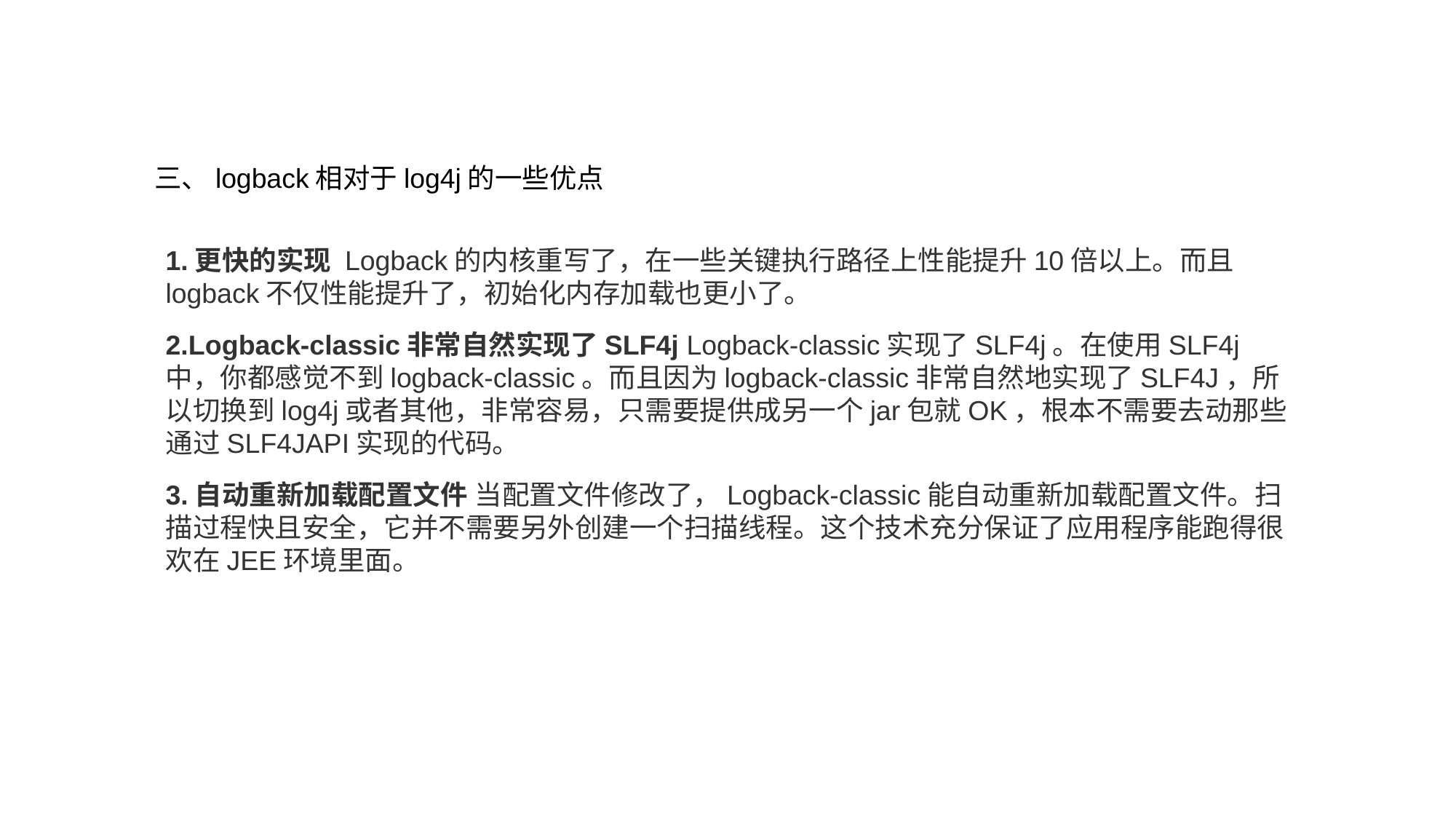

三、logback相对于log4j的一些优点
1.更快的实现 Logback的内核重写了，在一些关键执行路径上性能提升10倍以上。而且logback不仅性能提升了，初始化内存加载也更小了。

2.Logback-classic非常自然实现了SLF4j Logback-classic实现了SLF4j。在使用SLF4j中，你都感觉不到logback-classic。而且因为logback-classic非常自然地实现了SLF4J，所以切换到log4j或者其他，非常容易，只需要提供成另一个jar包就OK，根本不需要去动那些通过SLF4JAPI实现的代码。

3.自动重新加载配置文件 当配置文件修改了，Logback-classic能自动重新加载配置文件。扫描过程快且安全，它并不需要另外创建一个扫描线程。这个技术充分保证了应用程序能跑得很欢在JEE环境里面。